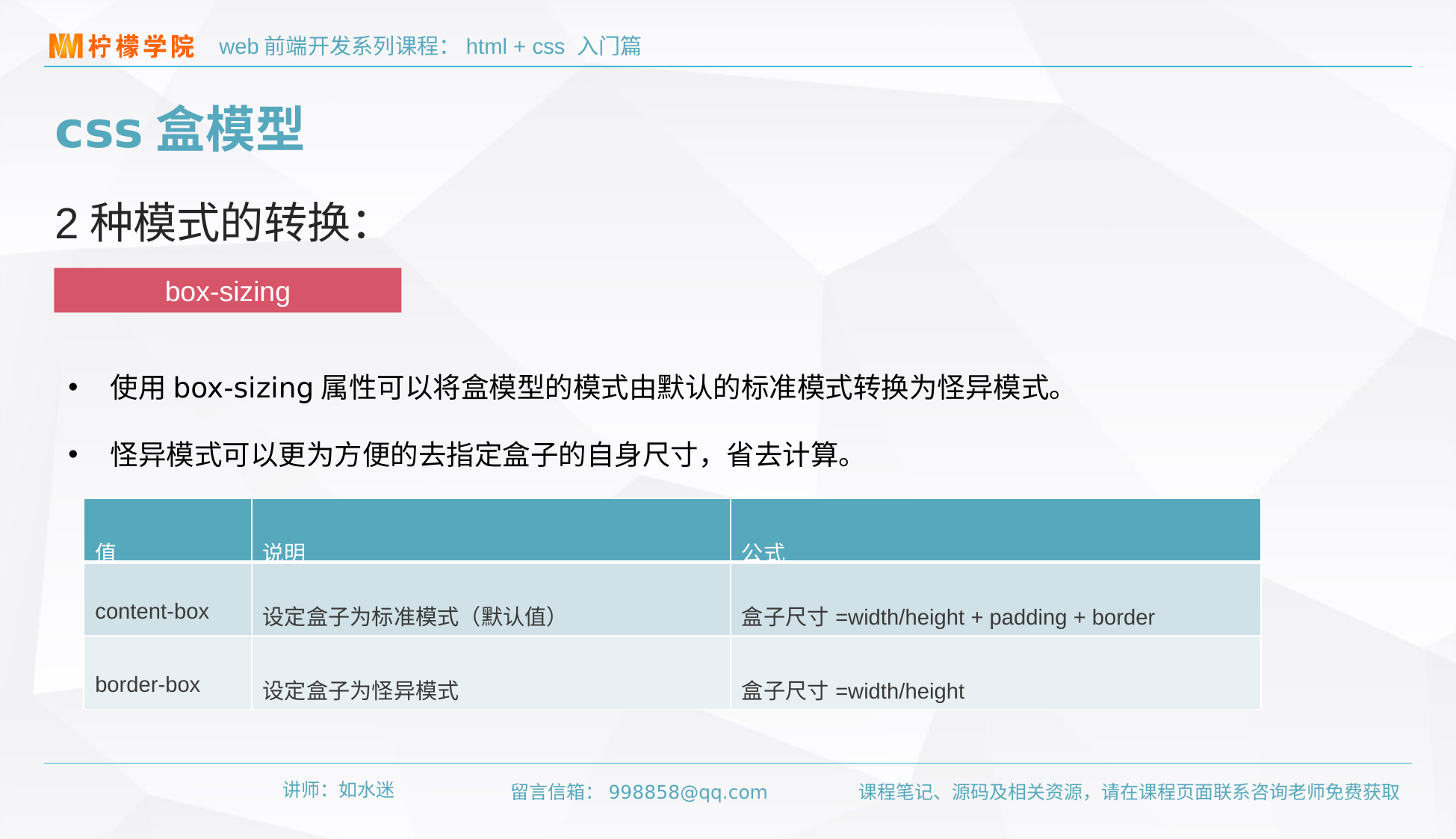

css盒模型
2种模式的转换：
box-sizing
使用box-sizing属性可以将盒模型的模式由默认的标准模式转换为怪异模式。
怪异模式可以更为方便的去指定盒子的自身尺寸，省去计算。
| 值 | 说明 | 公式 |
| --- | --- | --- |
| content-box | 设定盒子为标准模式（默认值） | 盒子尺寸=width/height + padding + border |
| border-box | 设定盒子为怪异模式 | 盒子尺寸=width/height |